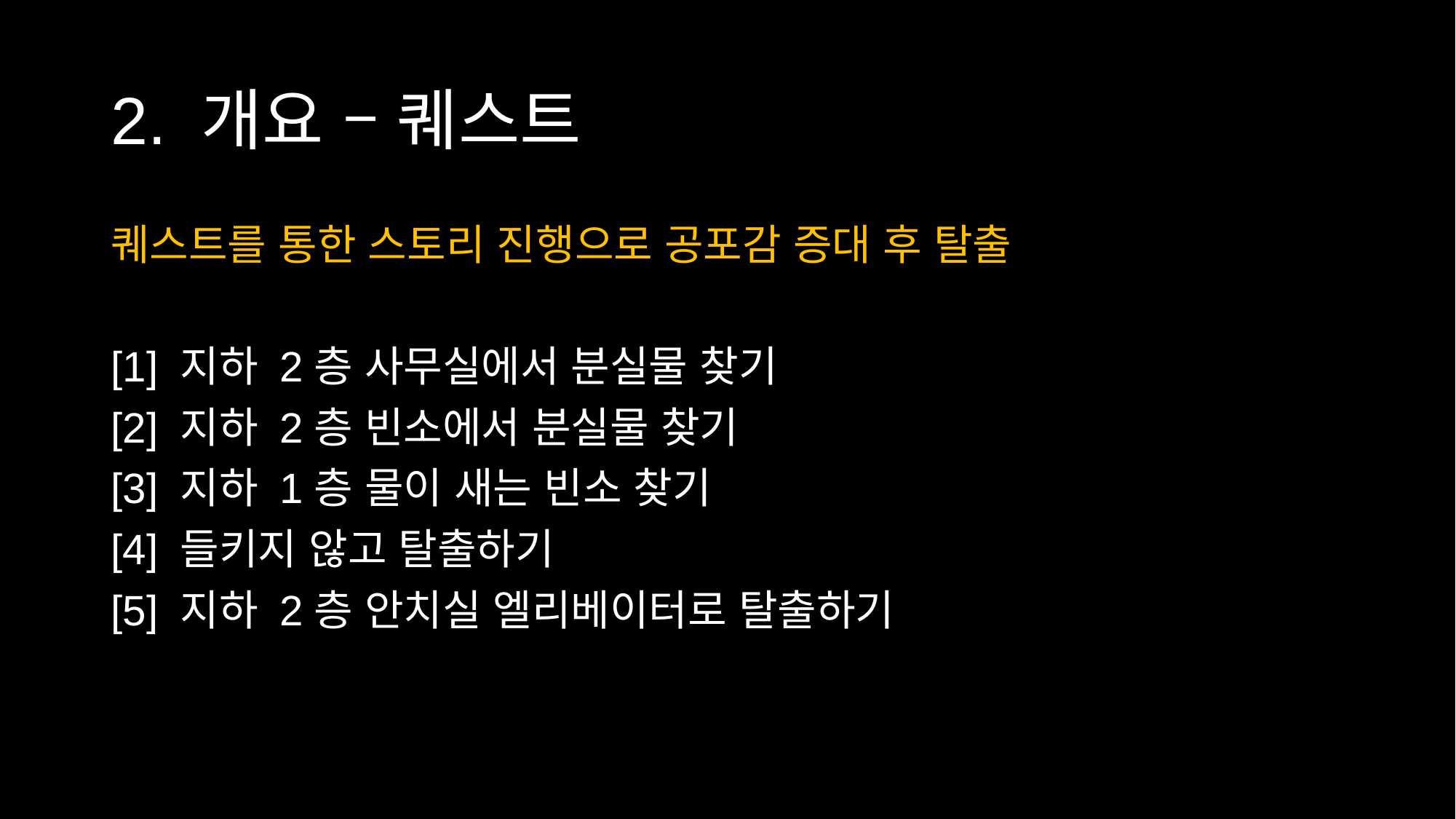

# 2. 개요 – 퀘스트
퀘스트를 통한 스토리 진행으로 공포감 증대 후 탈출

[1] 지하 2층 사무실에서 분실물 찾기
[2] 지하 2층 빈소에서 분실물 찾기
[3] 지하 1층 물이 새는 빈소 찾기
[4] 들키지 않고 탈출하기
[5] 지하 2층 안치실 엘리베이터로 탈출하기